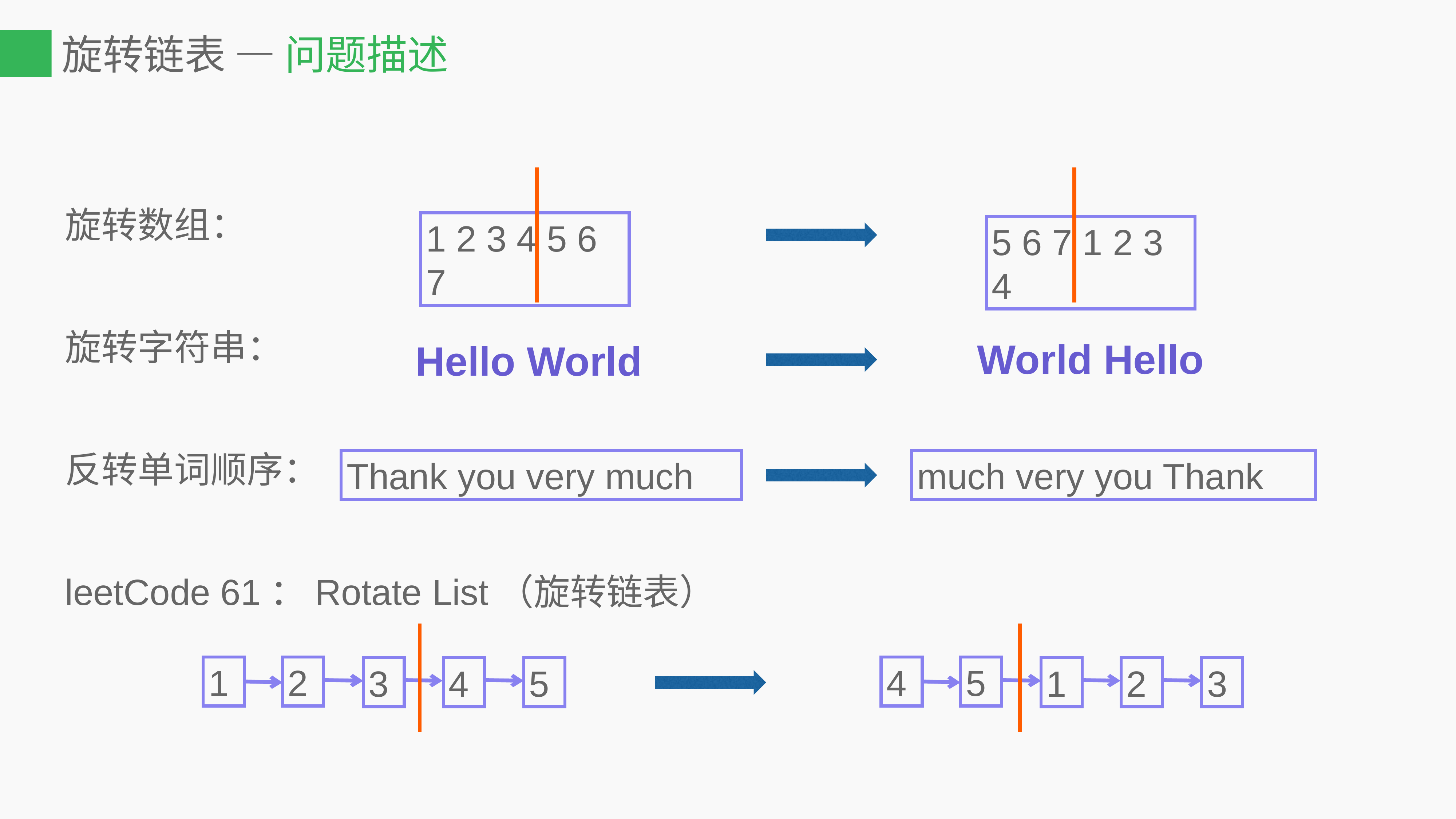

# 旋转链表 — 问题描述

旋转数组：

旋转字符串：

反转单词顺序：

leetCode 61：Rotate List（旋转链表）

5 6 7 1 2 3 4
1 2 3 4 5 6 7

World Hello
Hello World

much very you Thank
Thank you very much

1
2
3
4
5
4
5
1
2
3